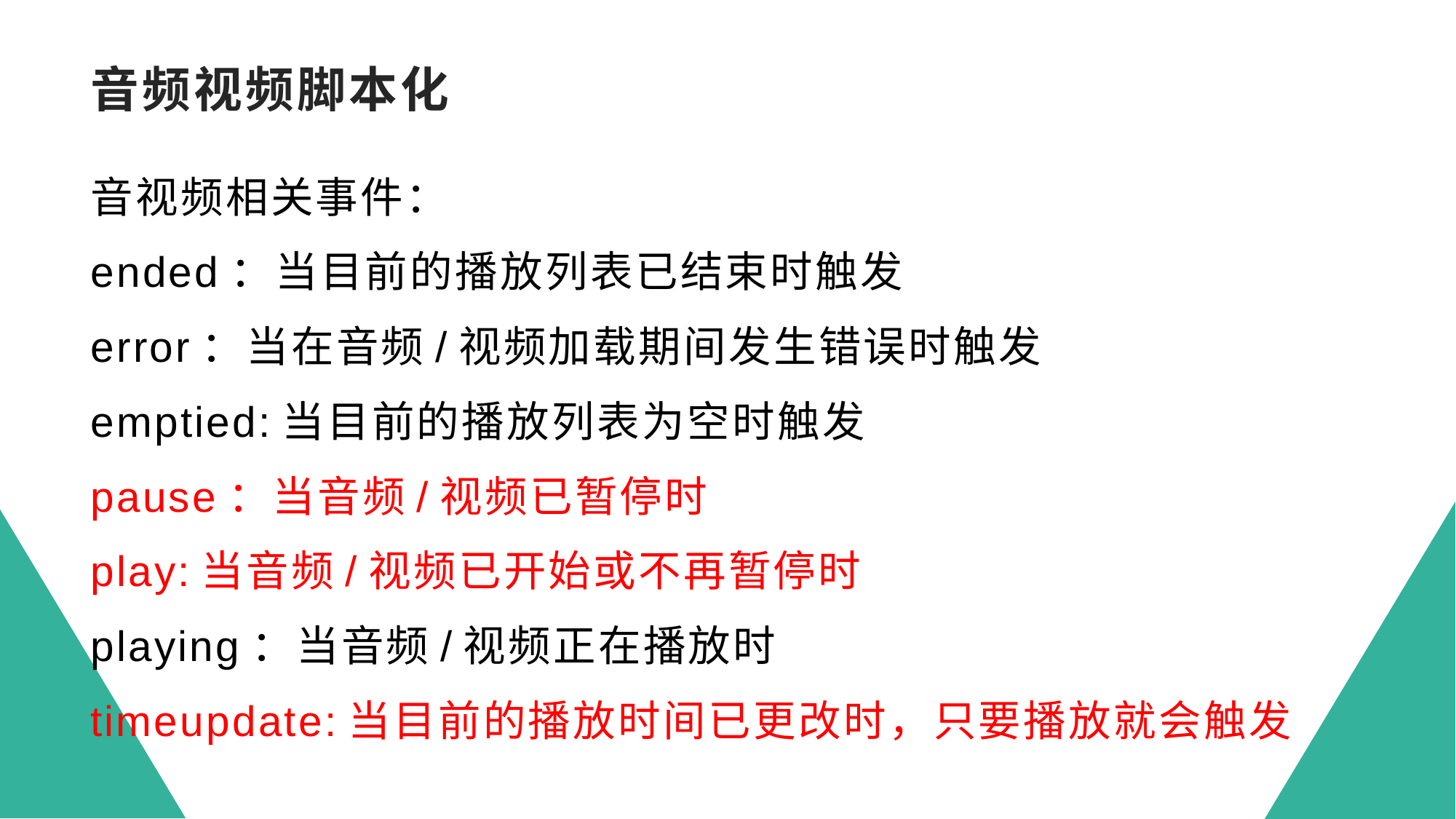

# 音频视频脚本化
音视频相关事件：
ended：当目前的播放列表已结束时触发
error：当在音频/视频加载期间发生错误时触发
emptied:当目前的播放列表为空时触发
pause：当音频/视频已暂停时
play:当音频/视频已开始或不再暂停时
playing：当音频/视频正在播放时
timeupdate:当目前的播放时间已更改时，只要播放就会触发